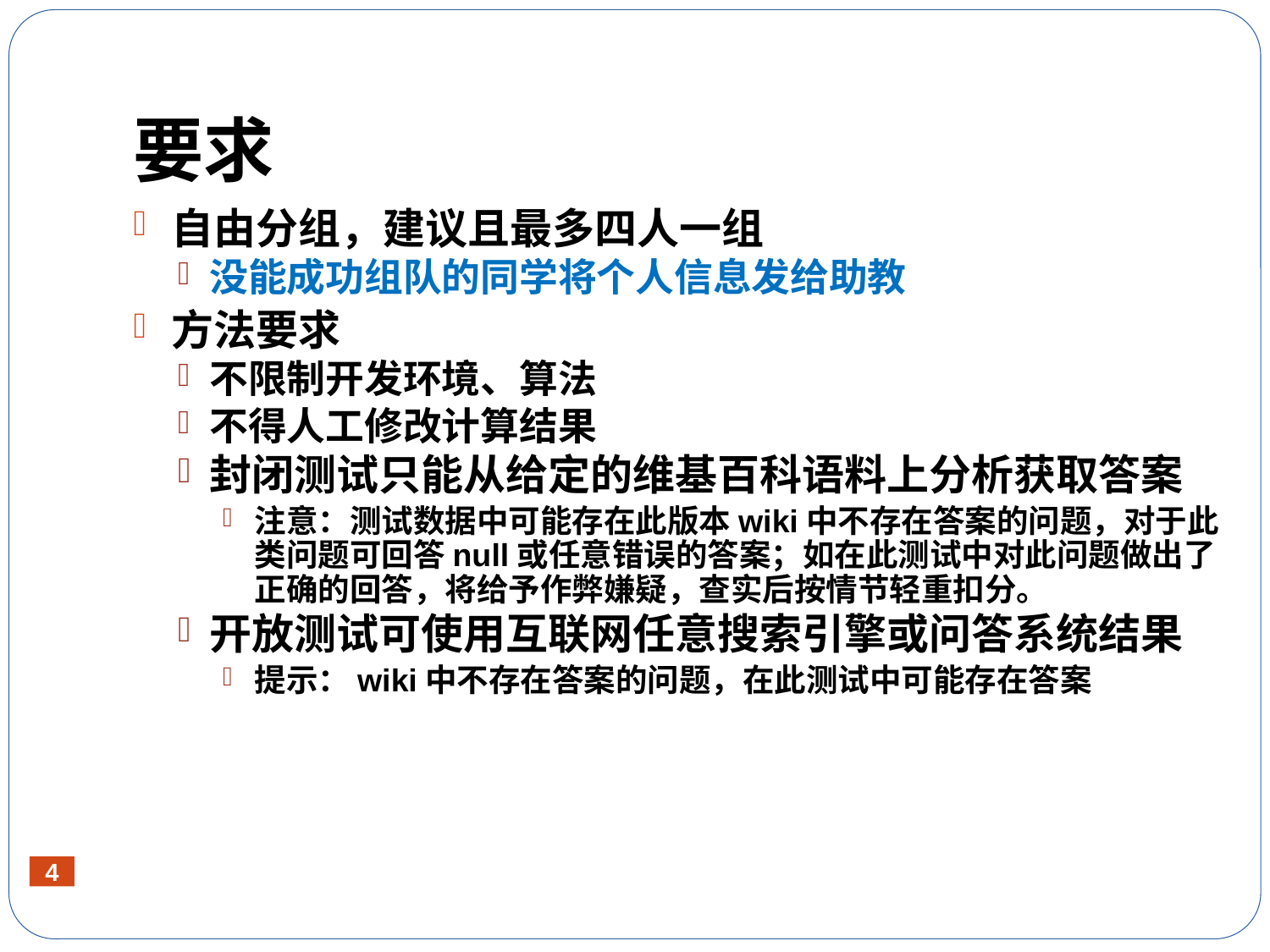

# 要求
自由分组，建议且最多四人一组
没能成功组队的同学将个人信息发给助教
方法要求
不限制开发环境、算法
不得人工修改计算结果
封闭测试只能从给定的维基百科语料上分析获取答案
注意：测试数据中可能存在此版本wiki中不存在答案的问题，对于此类问题可回答null或任意错误的答案；如在此测试中对此问题做出了正确的回答，将给予作弊嫌疑，查实后按情节轻重扣分。
开放测试可使用互联网任意搜索引擎或问答系统结果
提示：wiki中不存在答案的问题，在此测试中可能存在答案

4